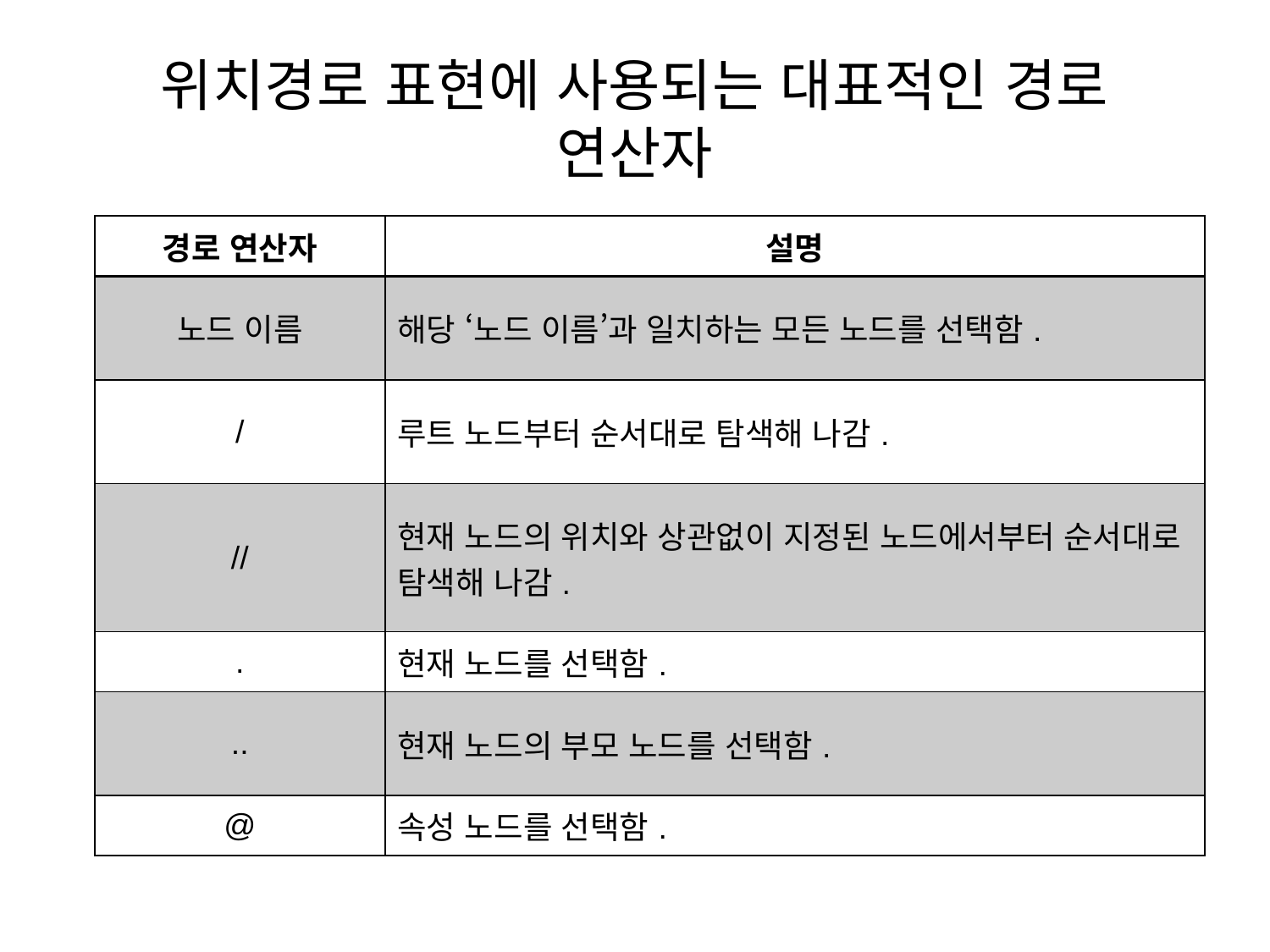

# 위치경로 표현에 사용되는 대표적인 경로 연산자
| 경로 연산자 | 설명 |
| --- | --- |
| 노드 이름 | 해당 ‘노드 이름’과 일치하는 모든 노드를 선택함. |
| / | 루트 노드부터 순서대로 탐색해 나감. |
| // | 현재 노드의 위치와 상관없이 지정된 노드에서부터 순서대로 탐색해 나감. |
| . | 현재 노드를 선택함. |
| .. | 현재 노드의 부모 노드를 선택함. |
| @ | 속성 노드를 선택함. |